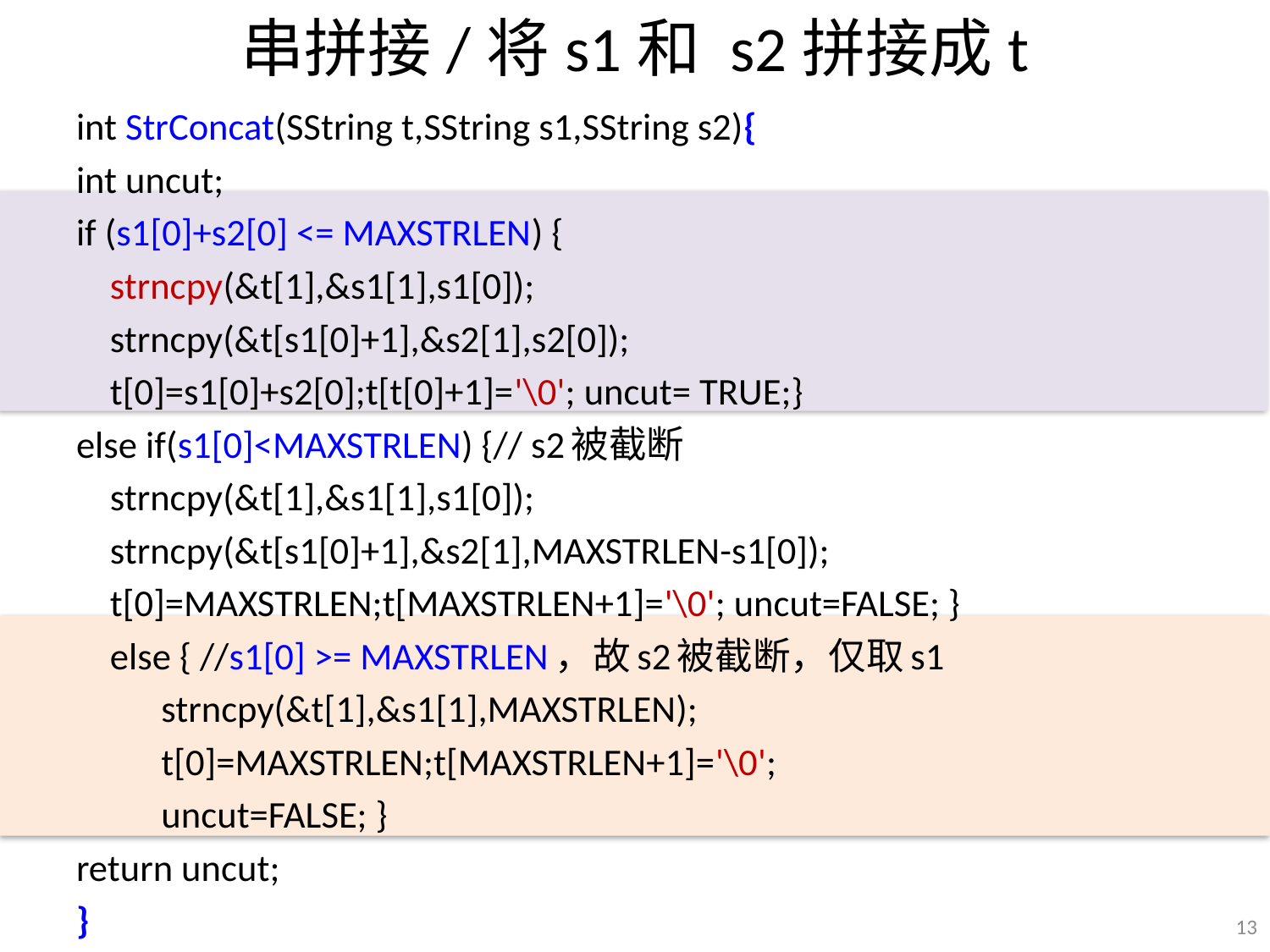

# 串拼接/将s1和 s2拼接成t
int StrConcat(SString t,SString s1,SString s2){
int uncut;
if (s1[0]+s2[0] <= MAXSTRLEN) {
    strncpy(&t[1],&s1[1],s1[0]);
    strncpy(&t[s1[0]+1],&s2[1],s2[0]);
    t[0]=s1[0]+s2[0];t[t[0]+1]='\0'; uncut= TRUE;}
else if(s1[0]<MAXSTRLEN) {// s2被截断
    strncpy(&t[1],&s1[1],s1[0]);
    strncpy(&t[s1[0]+1],&s2[1],MAXSTRLEN-s1[0]);
    t[0]=MAXSTRLEN;t[MAXSTRLEN+1]='\0'; uncut=FALSE; }
    else { //s1[0] >= MAXSTRLEN，故s2被截断，仅取s1
    	strncpy(&t[1],&s1[1],MAXSTRLEN);
    	t[0]=MAXSTRLEN;t[MAXSTRLEN+1]='\0';
    	uncut=FALSE; }
return uncut;
}

13